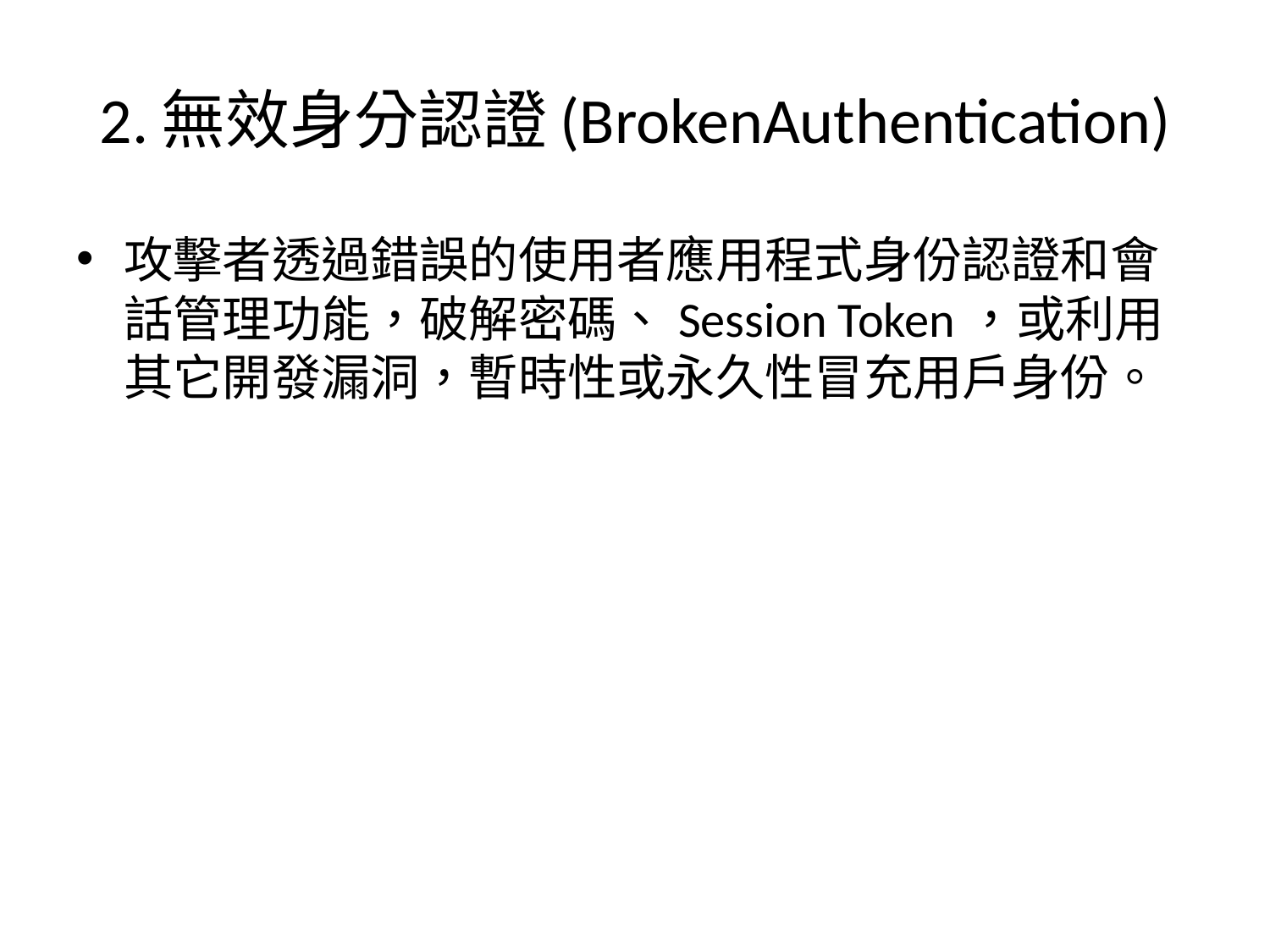

# 2.無效身分認證(BrokenAuthentication)
攻擊者透過錯誤的使用者應用程式身份認證和會話管理功能，破解密碼、Session Token，或利用其它開發漏洞，暫時性或永久性冒充用戶身份。